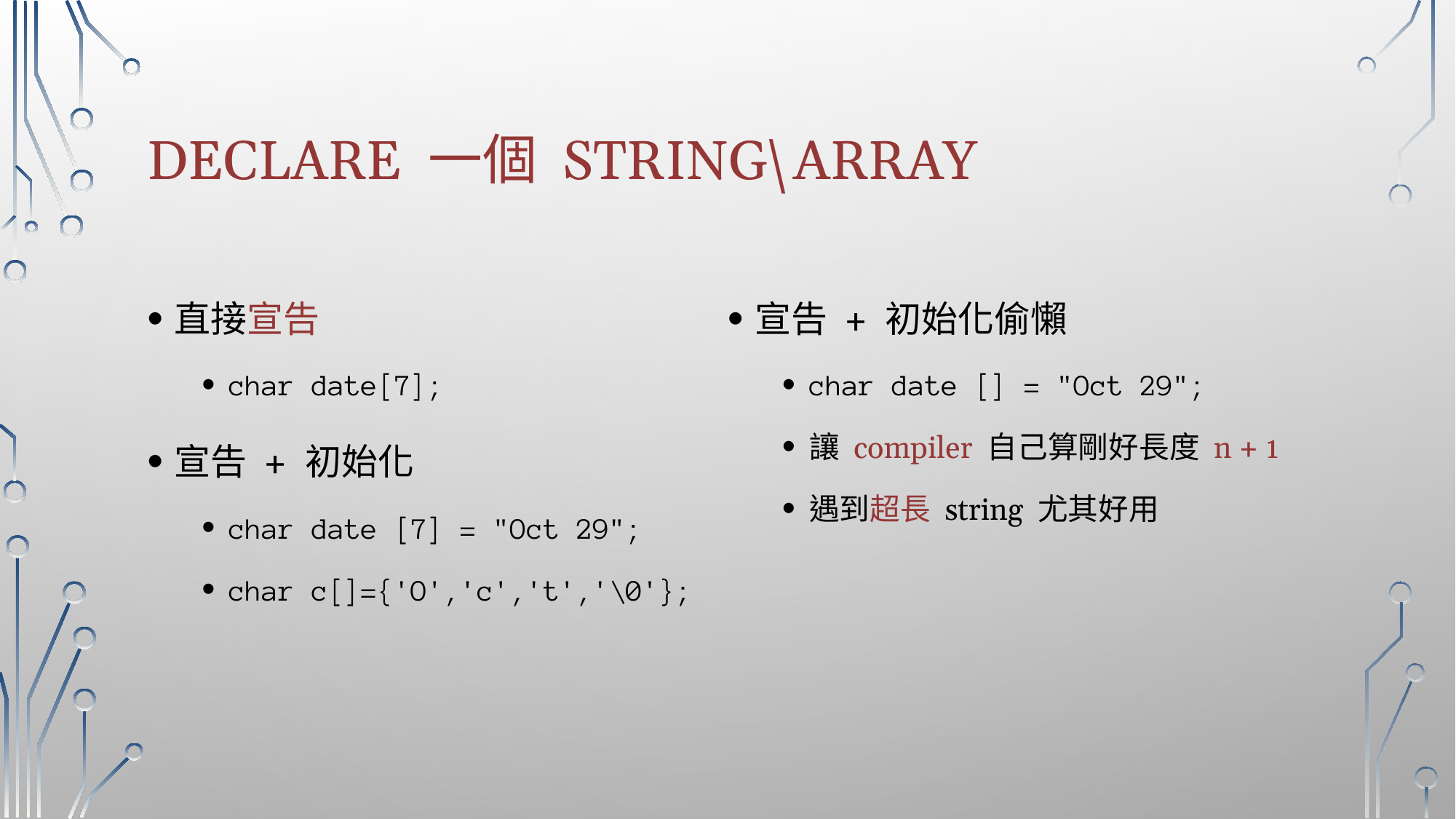

# Declare 一個 string\array
直接宣告
char date[7];
宣告 + 初始化
char date [7] = "Oct 29";
char c[]={'O','c','t','\0'};

宣告 + 初始化偷懶
char date [] = "Oct 29";
讓 compiler 自己算剛好長度 n + 1
遇到超長 string 尤其好用